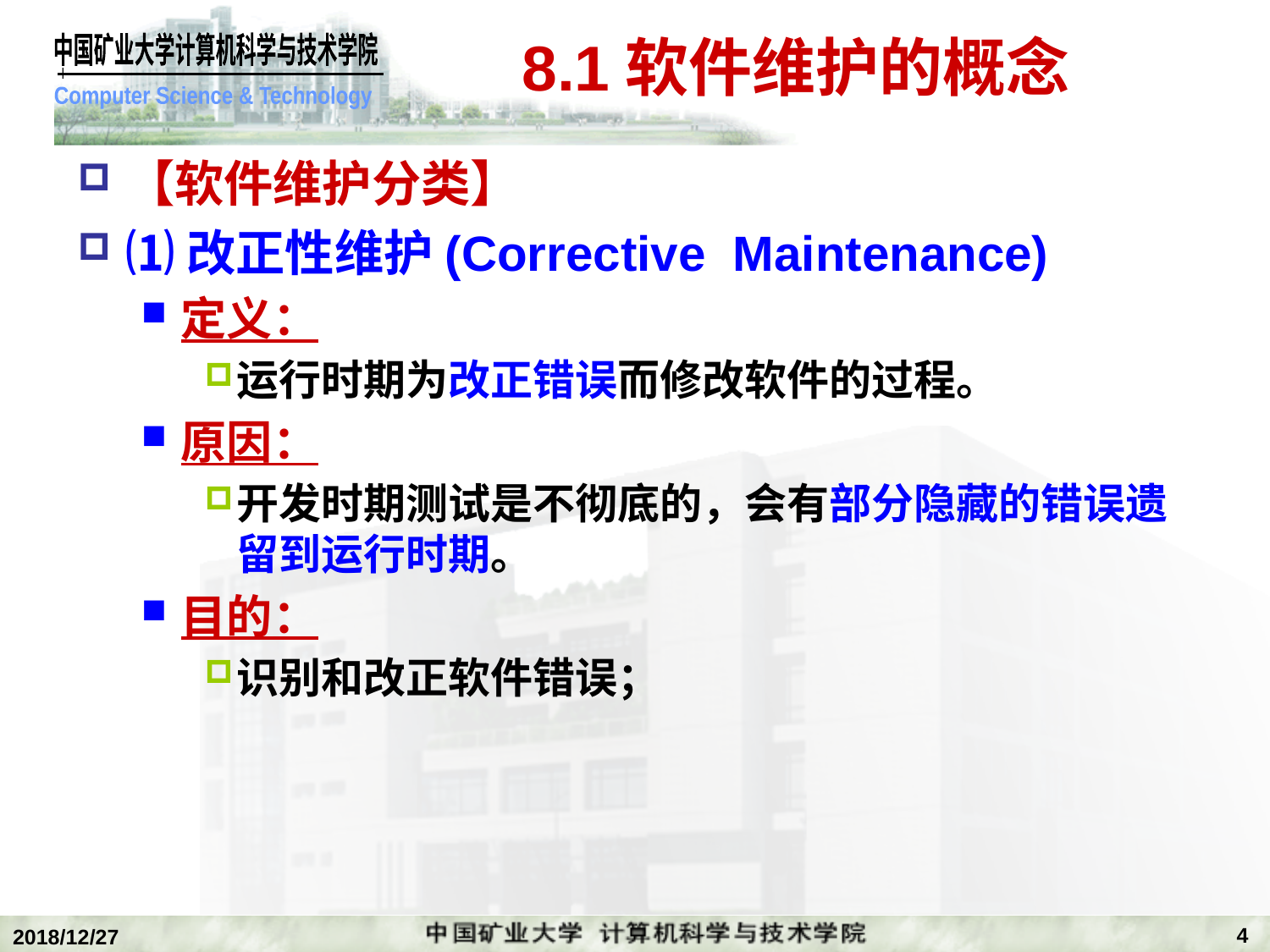

# 8.1软件维护的概念
【软件维护分类】
⑴改正性维护(Corrective  Maintenance)
定义：
运行时期为改正错误而修改软件的过程。
原因：
开发时期测试是不彻底的，会有部分隐藏的错误遗留到运行时期。
目的：
识别和改正软件错误；
4
2018/12/27